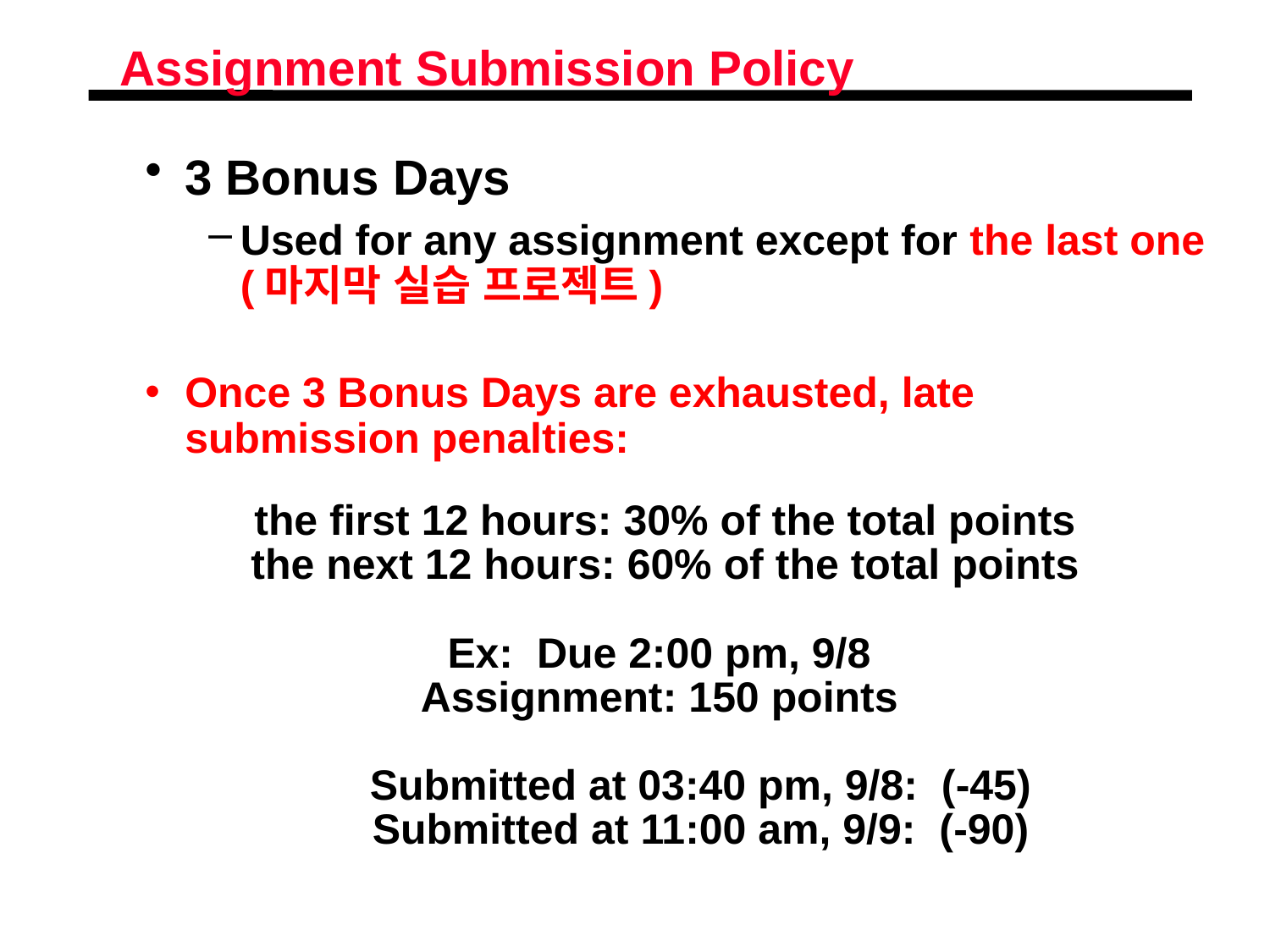

# Assignment Submission Policy
3 Bonus Days
Used for any assignment except for the last one (마지막 실습 프로젝트)

Once 3 Bonus Days are exhausted, late submission penalties:

 the first 12 hours: 30% of the total points
 the next 12 hours: 60% of the total points

Ex:  Due 2:00 pm, 9/8
Assignment: 150 points

       Submitted at 03:40 pm, 9/8:  (-45)
        Submitted at 11:00 am, 9/9:  (-90)